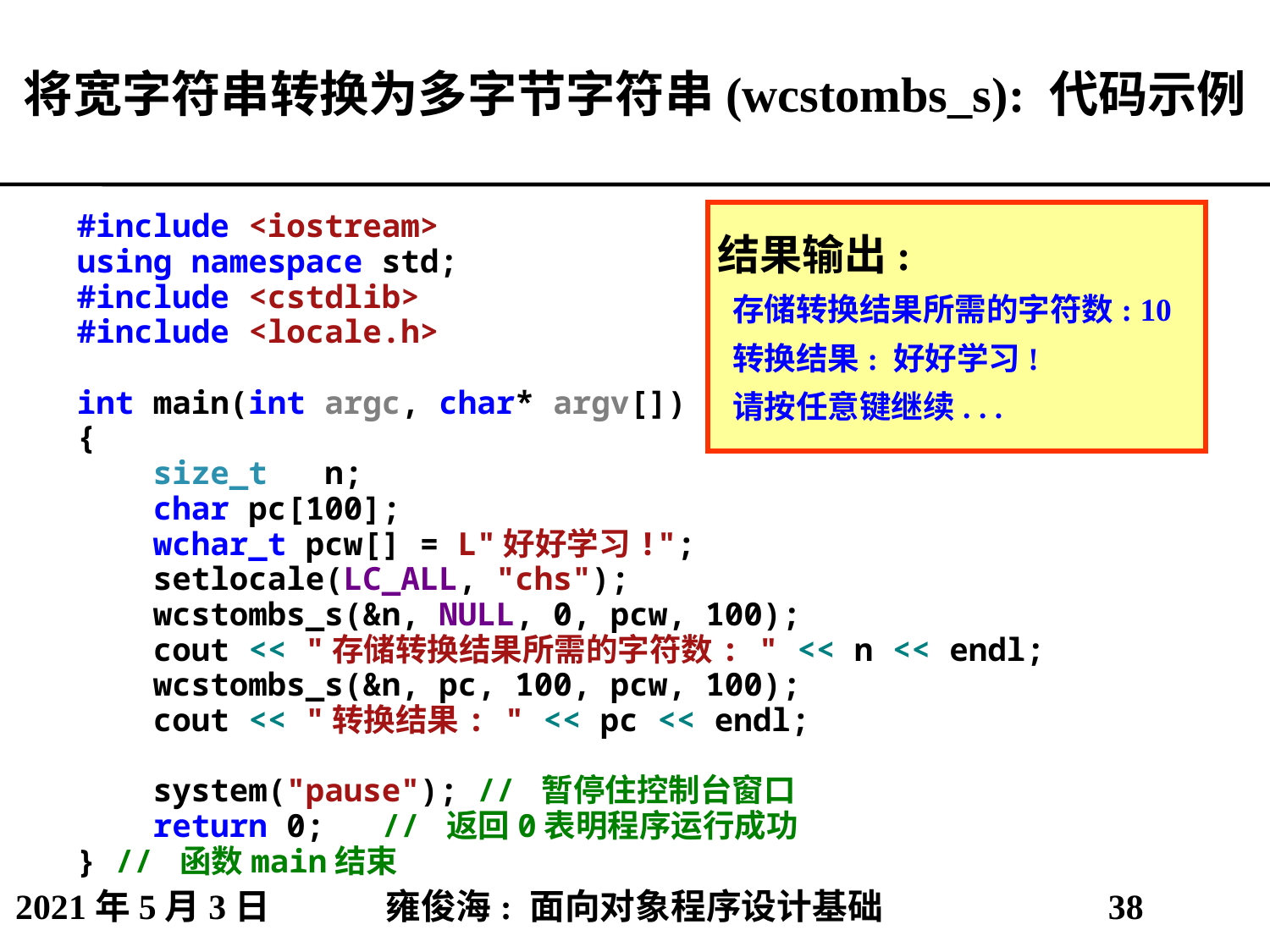

# 将宽字符串转换为多字节字符串(wcstombs_s): 代码示例

结果输出:
存储转换结果所需的字符数: 10
转换结果: 好好学习!
请按任意键继续. . .
#include <iostream>
using namespace std;
#include <cstdlib>
#include <locale.h>

int main(int argc, char* argv[])
{
    size_t   n;
    char pc[100];
    wchar_t pcw[] = L"好好学习!";
    setlocale(LC_ALL, "chs");
    wcstombs_s(&n, NULL, 0, pcw, 100);
    cout << "存储转换结果所需的字符数: " << n << endl;
    wcstombs_s(&n, pc, 100, pcw, 100);
    cout << "转换结果: " << pc << endl;

    system("pause"); // 暂停住控制台窗口
    return 0;   // 返回0表明程序运行成功
} // 函数main结束
2021年5月3日
雍俊海: 面向对象程序设计基础
38